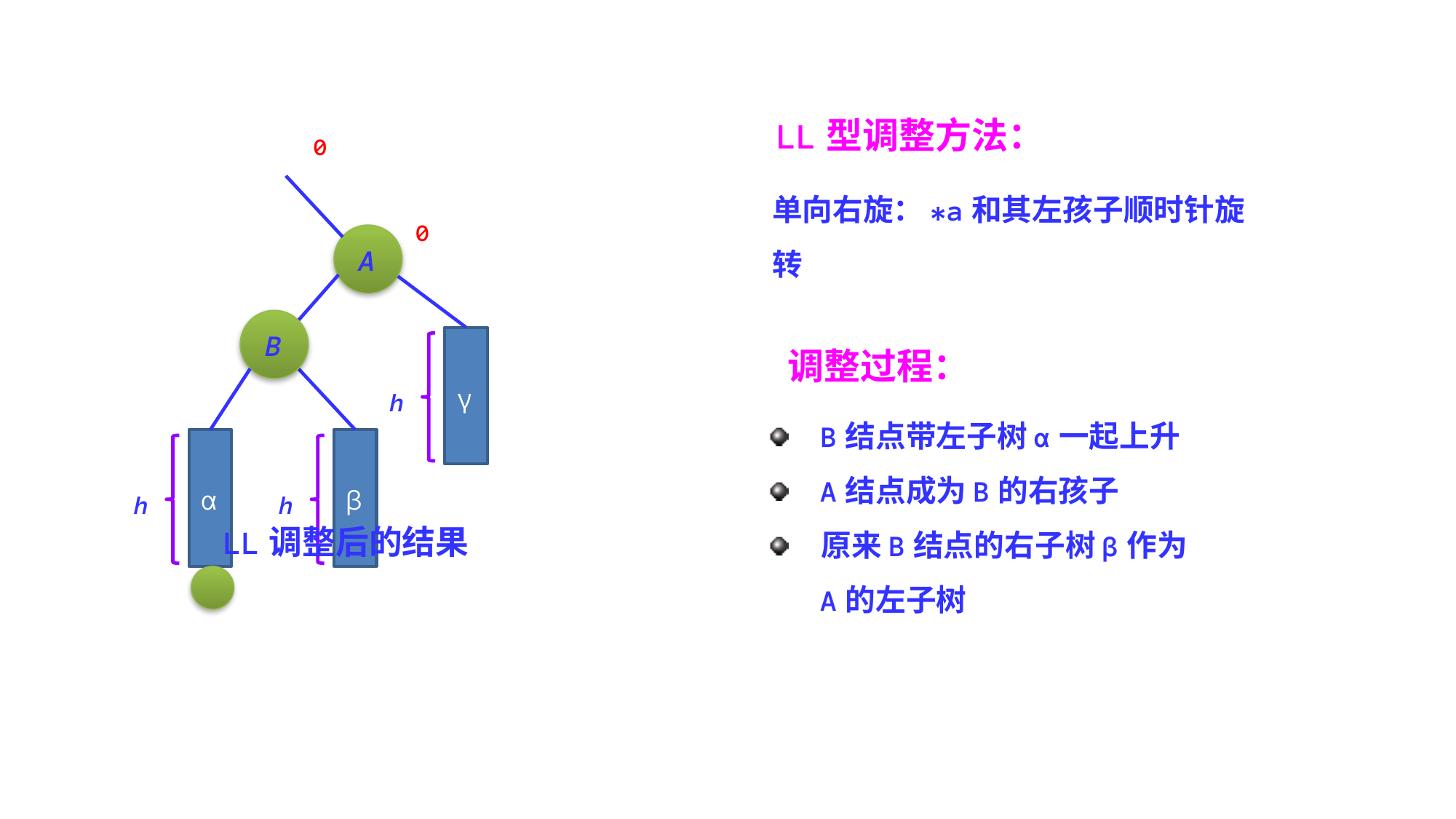

LL型调整方法：
0
0
单向右旋：*a和其左孩子顺时针旋转
A
B
α

h

γ

调整过程：
h
B结点带左子树α一起上升
A结点成为B的右孩子
原来B结点的右子树β作为A的左子树
β

h
LL调整后的结果